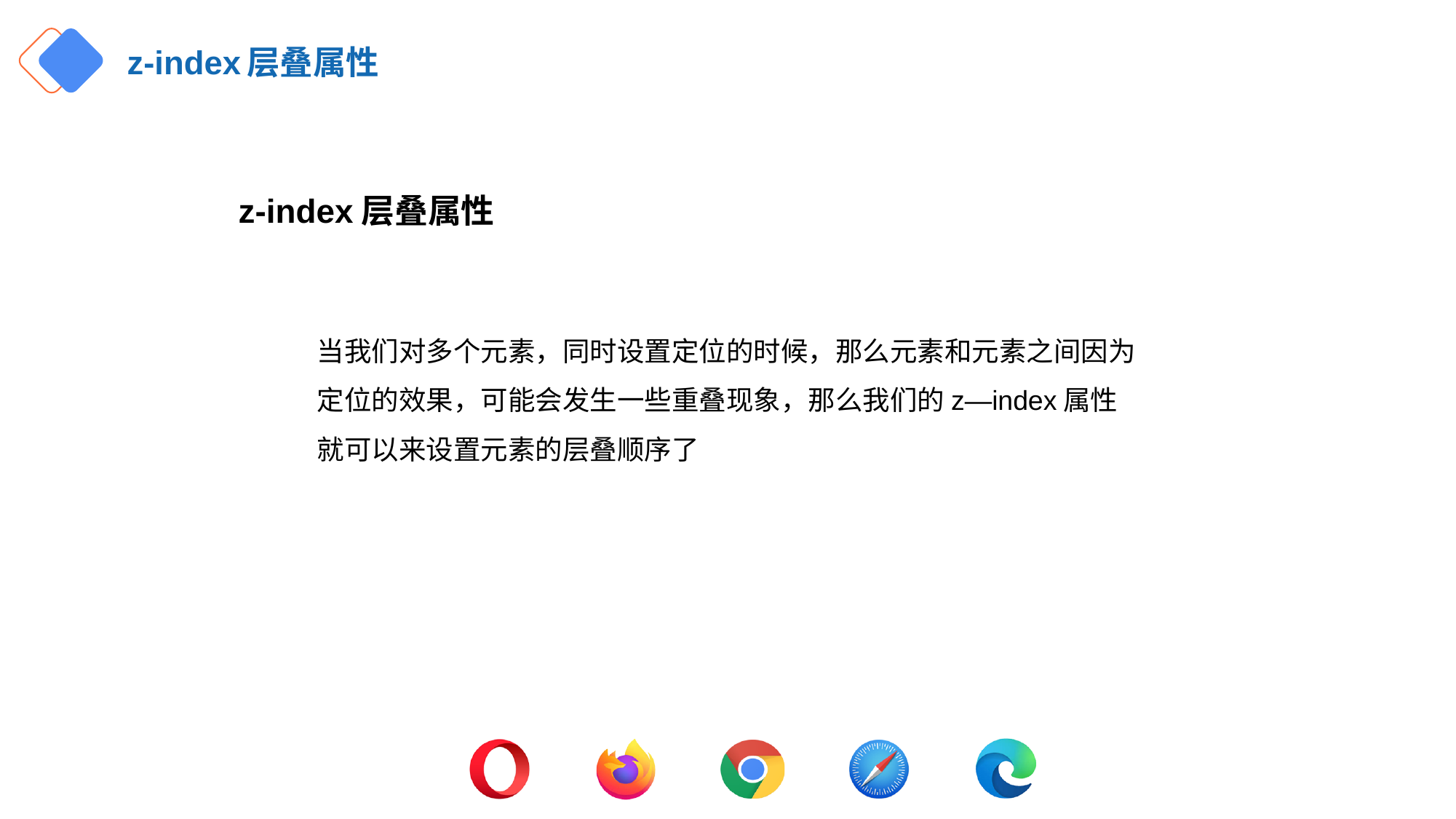

# z-index层叠属性
z-index层叠属性
当我们对多个元素，同时设置定位的时候，那么元素和元素之间因为定位的效果，可能会发生一些重叠现象，那么我们的z—index属性就可以来设置元素的层叠顺序了